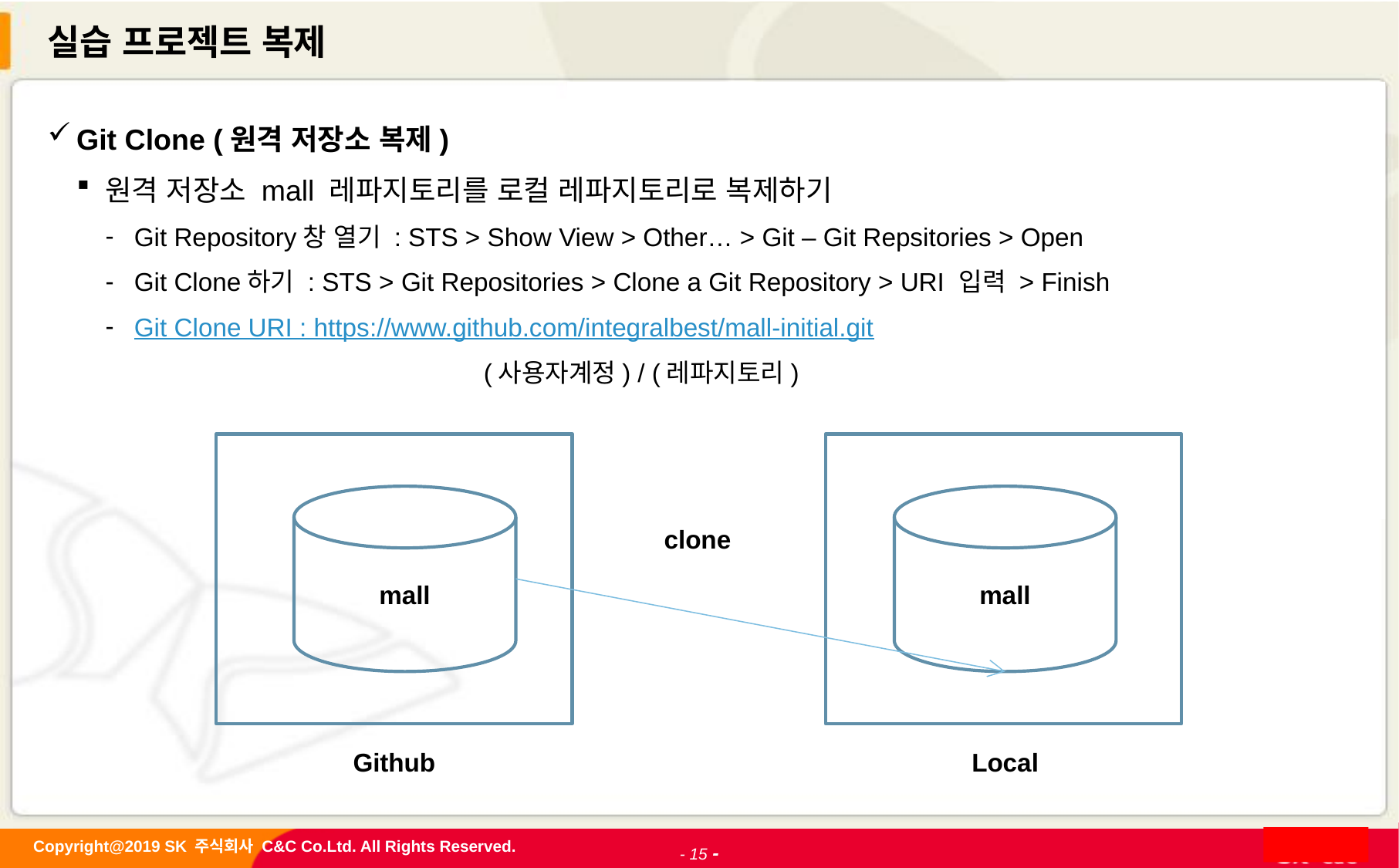

# 실습 프로젝트 복제
Git Clone (원격 저장소 복제)
원격 저장소 mall 레파지토리를 로컬 레파지토리로 복제하기
Git Repository창 열기 : STS > Show View > Other… > Git – Git Repsitories > Open
Git Clone하기 : STS > Git Repositories > Clone a Git Repository > URI 입력 > Finish
Git Clone URI : https://www.github.com/integralbest/mall-initial.git
                                                     (사용자계정) / (레파지토리)

mall
mall
clone
Github
Local